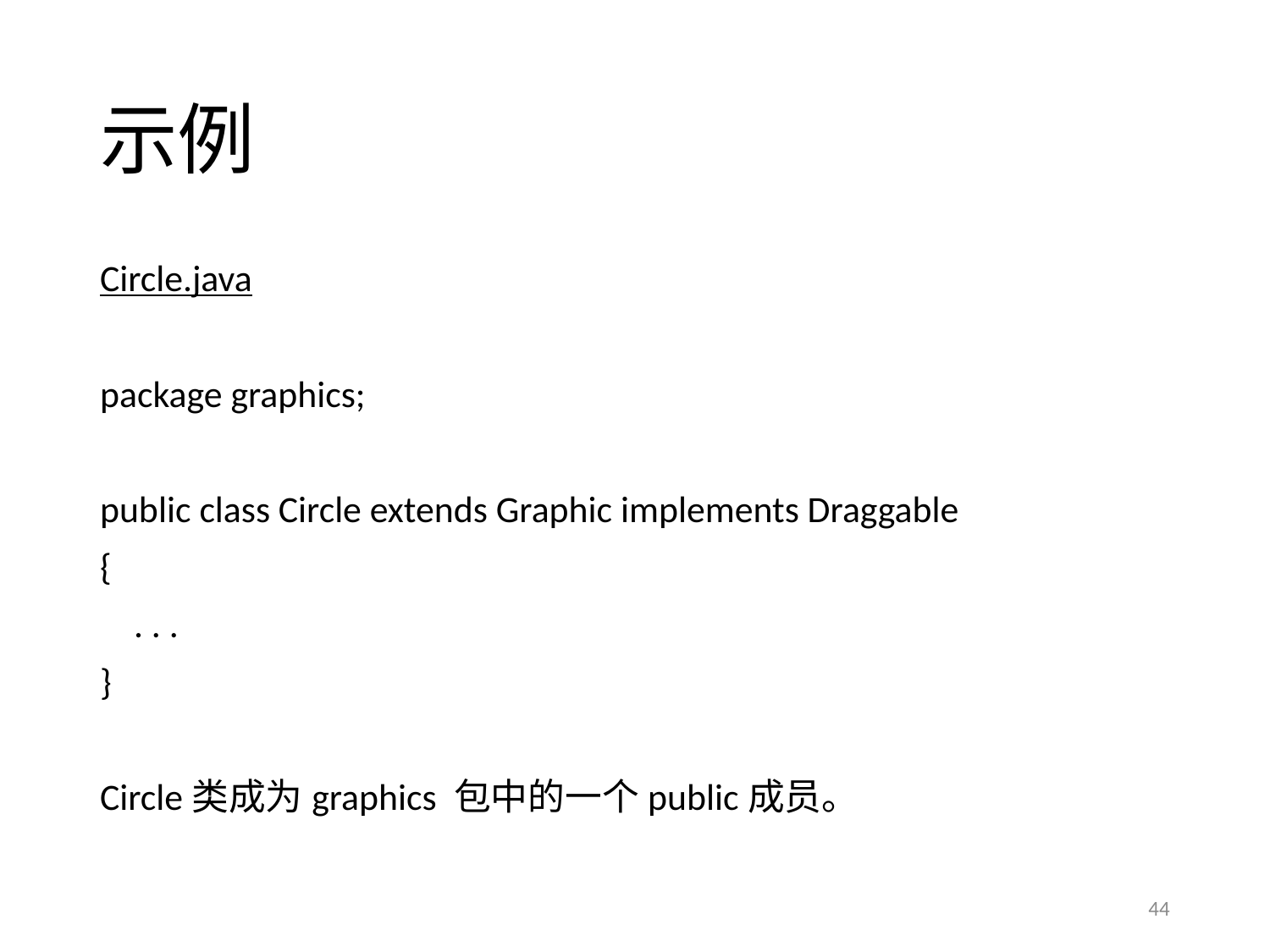

# 示例
Circle.java

package graphics;

public class Circle extends Graphic implements Draggable
{
    . . .
}

Circle类成为graphics 包中的一个public成员。

44